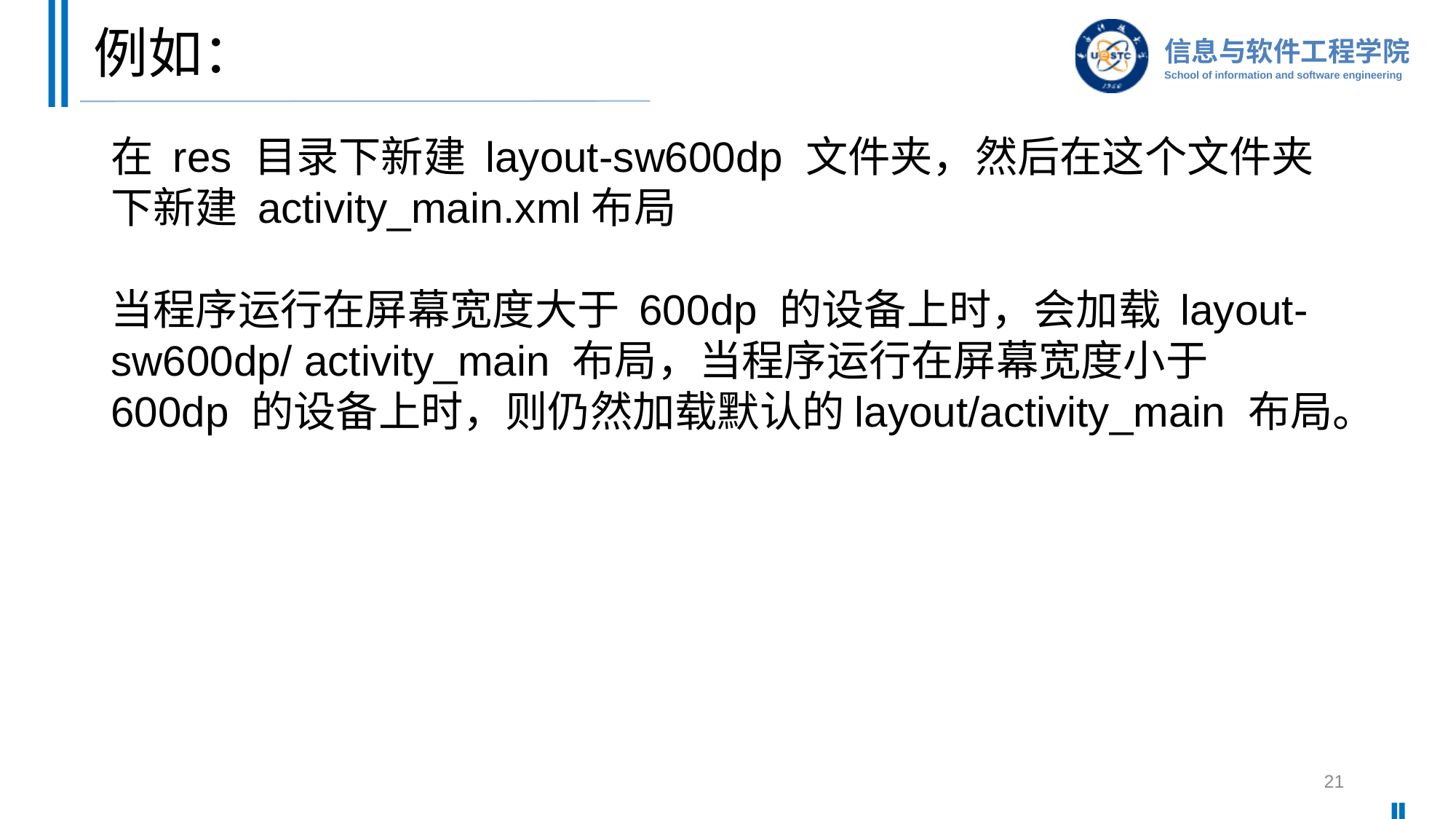

# 例如：
在 res 目录下新建 layout-sw600dp 文件夹，然后在这个文件夹下新建 activity_main.xml布局

当程序运行在屏幕宽度大于 600dp 的设备上时，会加载 layout-sw600dp/ activity_main 布局，当程序运行在屏幕宽度小于 600dp 的设备上时，则仍然加载默认的layout/activity_main 布局。
21